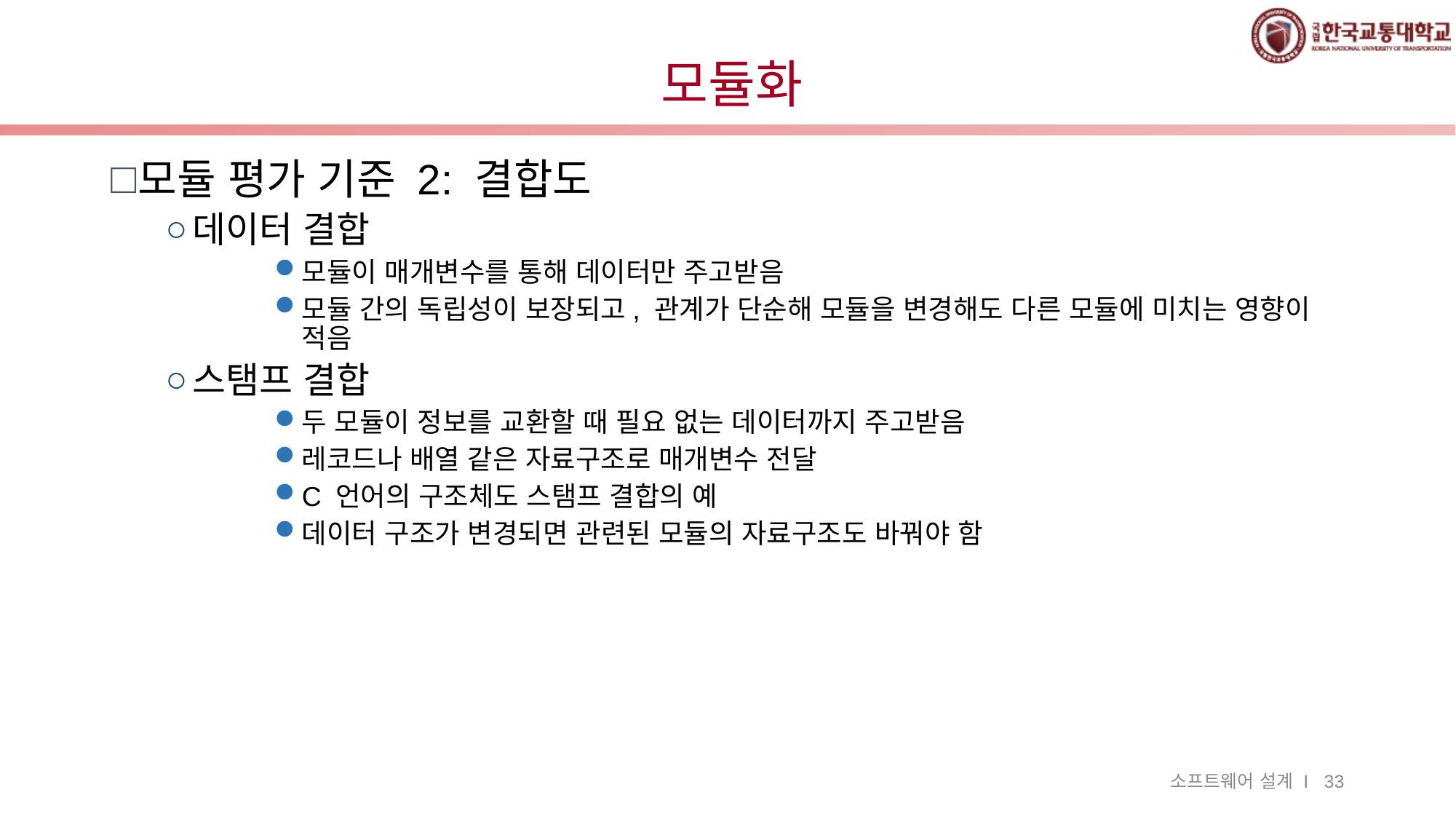

# 모듈화
모듈 평가 기준 2: 결합도
데이터 결합
모듈이 매개변수를 통해 데이터만 주고받음
모듈 간의 독립성이 보장되고, 관계가 단순해 모듈을 변경해도 다른 모듈에 미치는 영향이 적음
스탬프 결합
두 모듈이 정보를 교환할 때 필요 없는 데이터까지 주고받음
레코드나 배열 같은 자료구조로 매개변수 전달
C 언어의 구조체도 스탬프 결합의 예
데이터 구조가 변경되면 관련된 모듈의 자료구조도 바꿔야 함

소프트웨어 설계 I   33